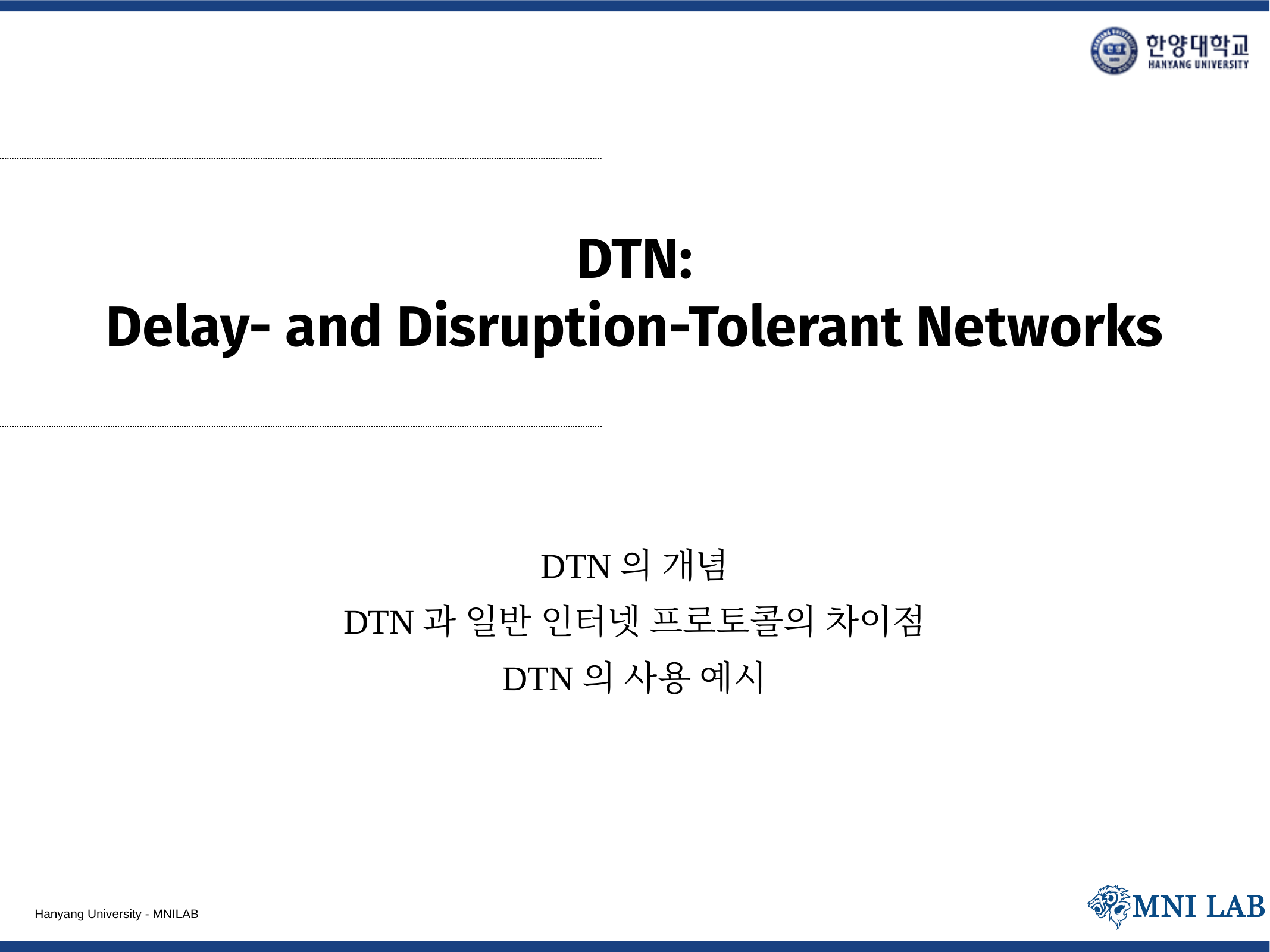

# DTN: Delay- and Disruption-Tolerant Networks
DTN의 개념
DTN과 일반 인터넷 프로토콜의 차이점
DTN의 사용 예시